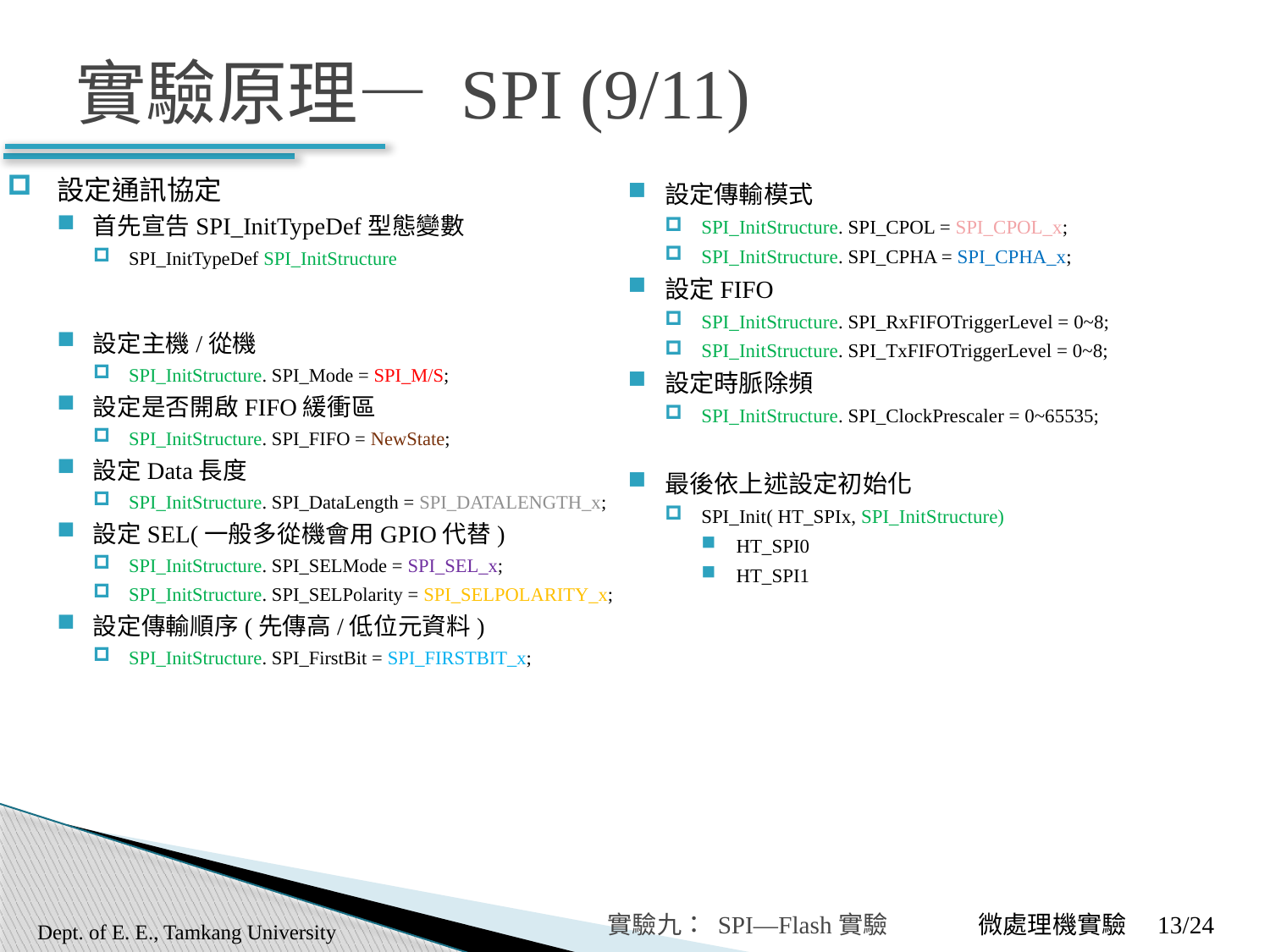

# 實驗原理— SPI (9/11)
設定通訊協定
首先宣告SPI_InitTypeDef型態變數
SPI_InitTypeDef SPI_InitStructure

設定主機/從機
SPI_InitStructure. SPI_Mode = SPI_M/S;
設定是否開啟FIFO緩衝區
SPI_InitStructure. SPI_FIFO = NewState;
設定Data長度
SPI_InitStructure. SPI_DataLength = SPI_DATALENGTH_x;
設定SEL(一般多從機會用GPIO代替)
SPI_InitStructure. SPI_SELMode = SPI_SEL_x;
SPI_InitStructure. SPI_SELPolarity = SPI_SELPOLARITY_x;
設定傳輸順序(先傳高/低位元資料)
SPI_InitStructure. SPI_FirstBit = SPI_FIRSTBIT_x;
設定傳輸模式
SPI_InitStructure. SPI_CPOL = SPI_CPOL_x;
SPI_InitStructure. SPI_CPHA = SPI_CPHA_x;
設定FIFO
SPI_InitStructure. SPI_RxFIFOTriggerLevel = 0~8;
SPI_InitStructure. SPI_TxFIFOTriggerLevel = 0~8;
設定時脈除頻
SPI_InitStructure. SPI_ClockPrescaler = 0~65535;

最後依上述設定初始化
SPI_Init( HT_SPIx, SPI_InitStructure)
HT_SPI0
HT_SPI1